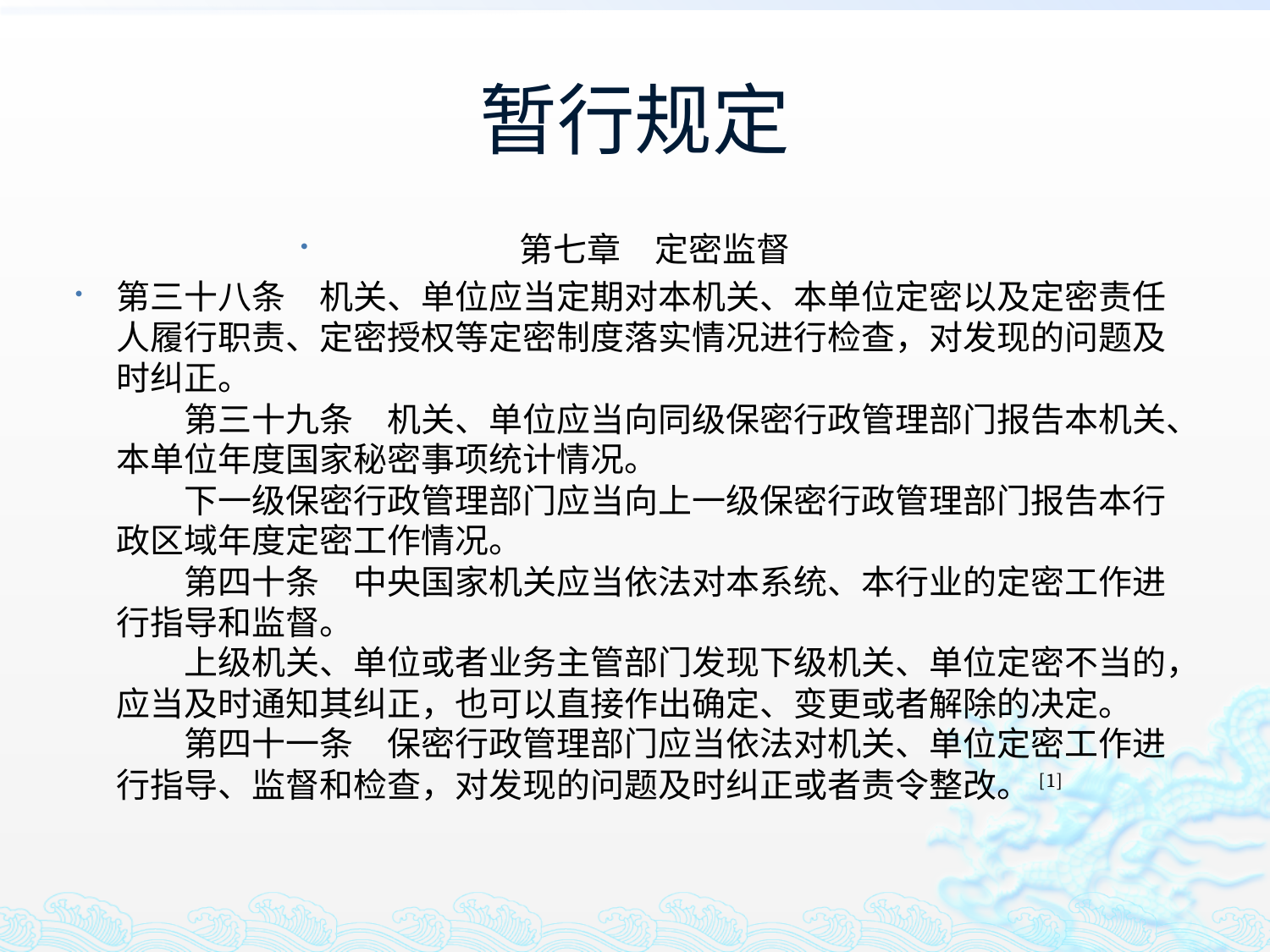

# 暂行规定
第七章　定密监督
第三十八条　机关、单位应当定期对本机关、本单位定密以及定密责任人履行职责、定密授权等定密制度落实情况进行检查，对发现的问题及时纠正。
　　第三十九条　机关、单位应当向同级保密行政管理部门报告本机关、本单位年度国家秘密事项统计情况。
　　下一级保密行政管理部门应当向上一级保密行政管理部门报告本行政区域年度定密工作情况。
　　第四十条　中央国家机关应当依法对本系统、本行业的定密工作进行指导和监督。
　　上级机关、单位或者业务主管部门发现下级机关、单位定密不当的，应当及时通知其纠正，也可以直接作出确定、变更或者解除的决定。
　　第四十一条　保密行政管理部门应当依法对机关、单位定密工作进行指导、监督和检查，对发现的问题及时纠正或者责令整改。 [1]